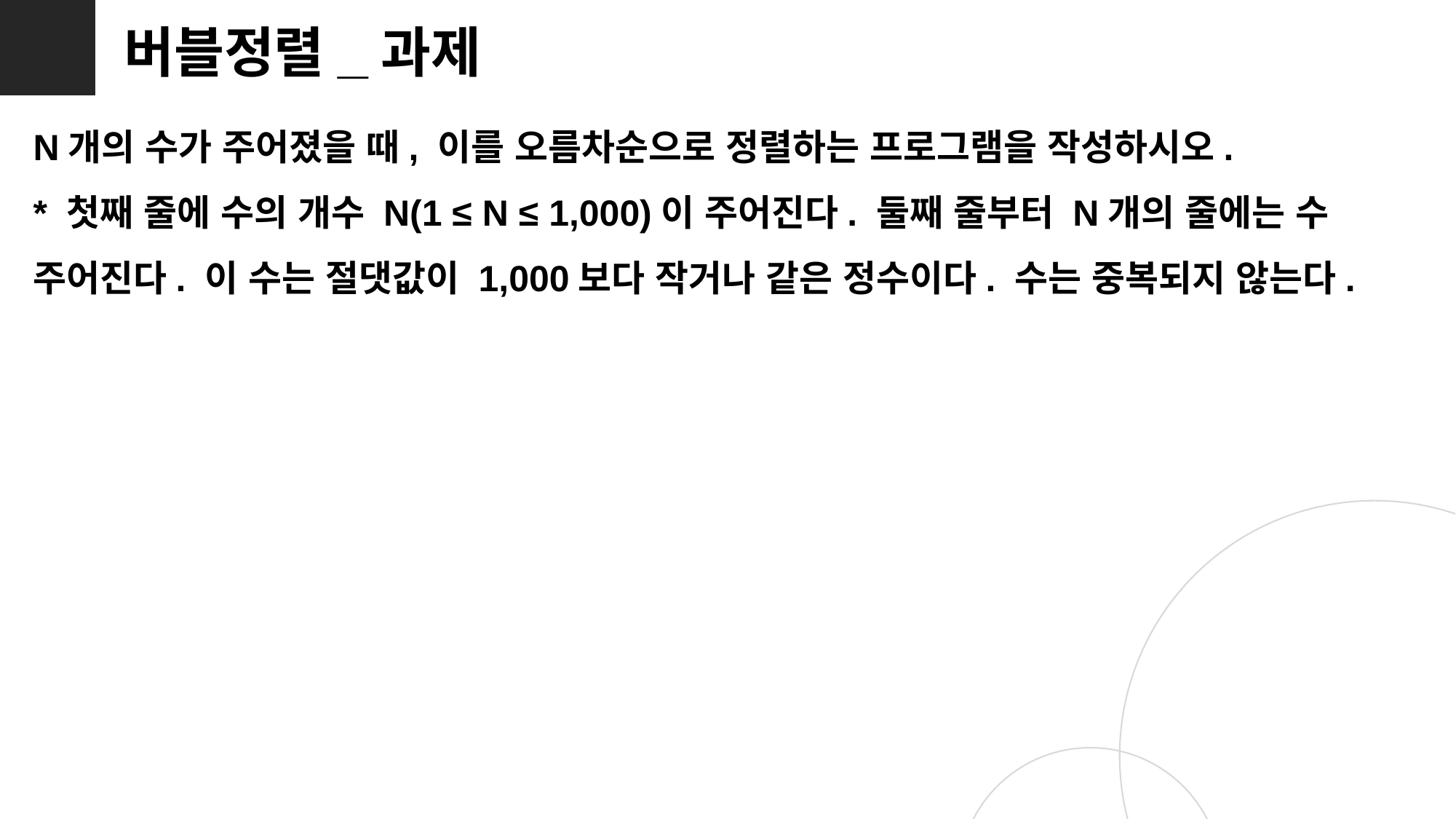

버블정렬_과제
N개의 수가 주어졌을 때, 이를 오름차순으로 정렬하는 프로그램을 작성하시오.
* 첫째 줄에 수의 개수 N(1 ≤ N ≤ 1,000)이 주어진다. 둘째 줄부터 N개의 줄에는 수 주어진다. 이 수는 절댓값이 1,000보다 작거나 같은 정수이다. 수는 중복되지 않는다.